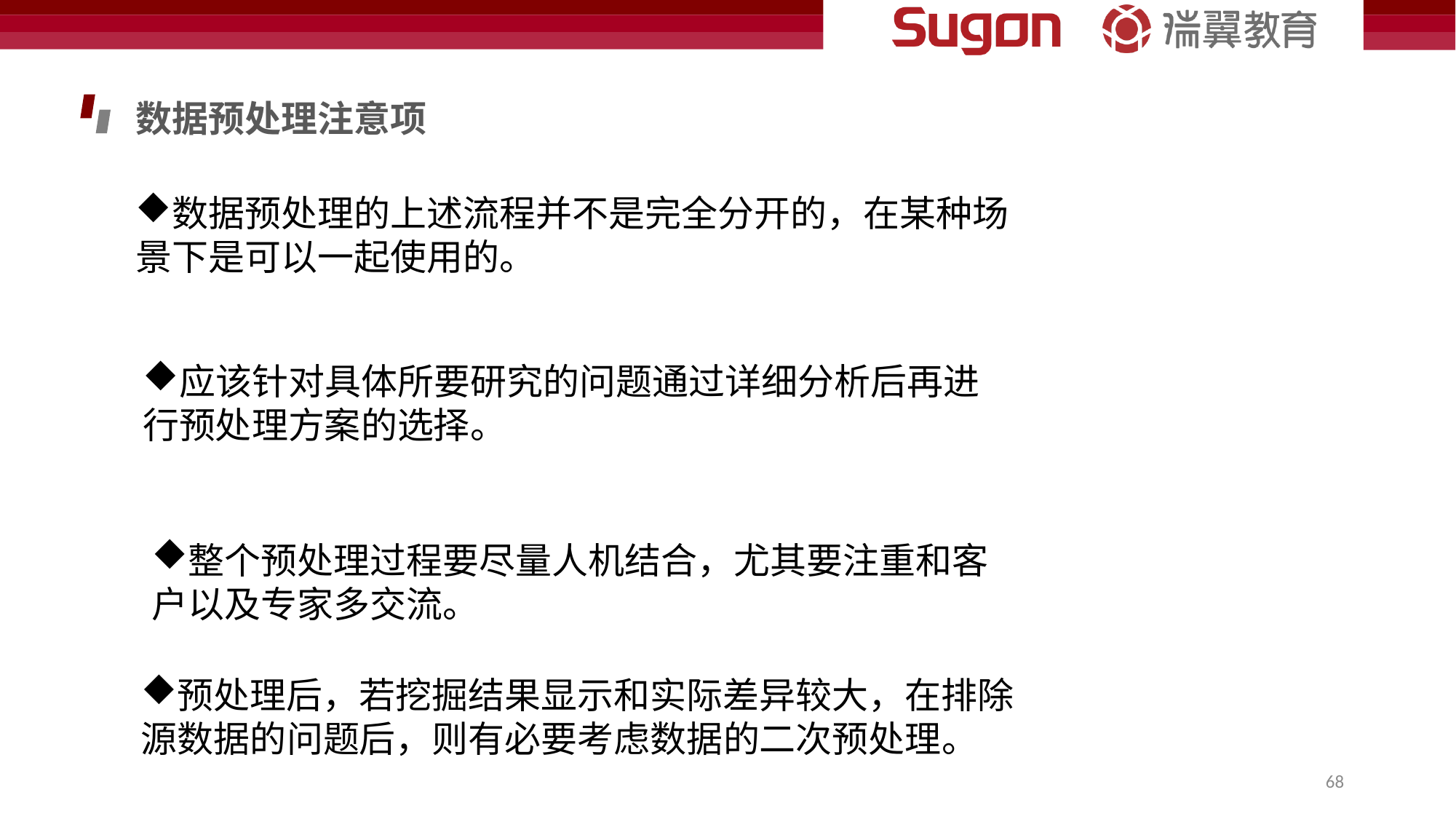

数据预处理注意项

数据预处理的上述流程并不是完全分开的，在某种场景下是可以一起使用的。
应该针对具体所要研究的问题通过详细分析后再进行预处理方案的选择。
整个预处理过程要尽量人机结合，尤其要注重和客户以及专家多交流。
预处理后，若挖掘结果显示和实际差异较大，在排除源数据的问题后，则有必要考虑数据的二次预处理。
68